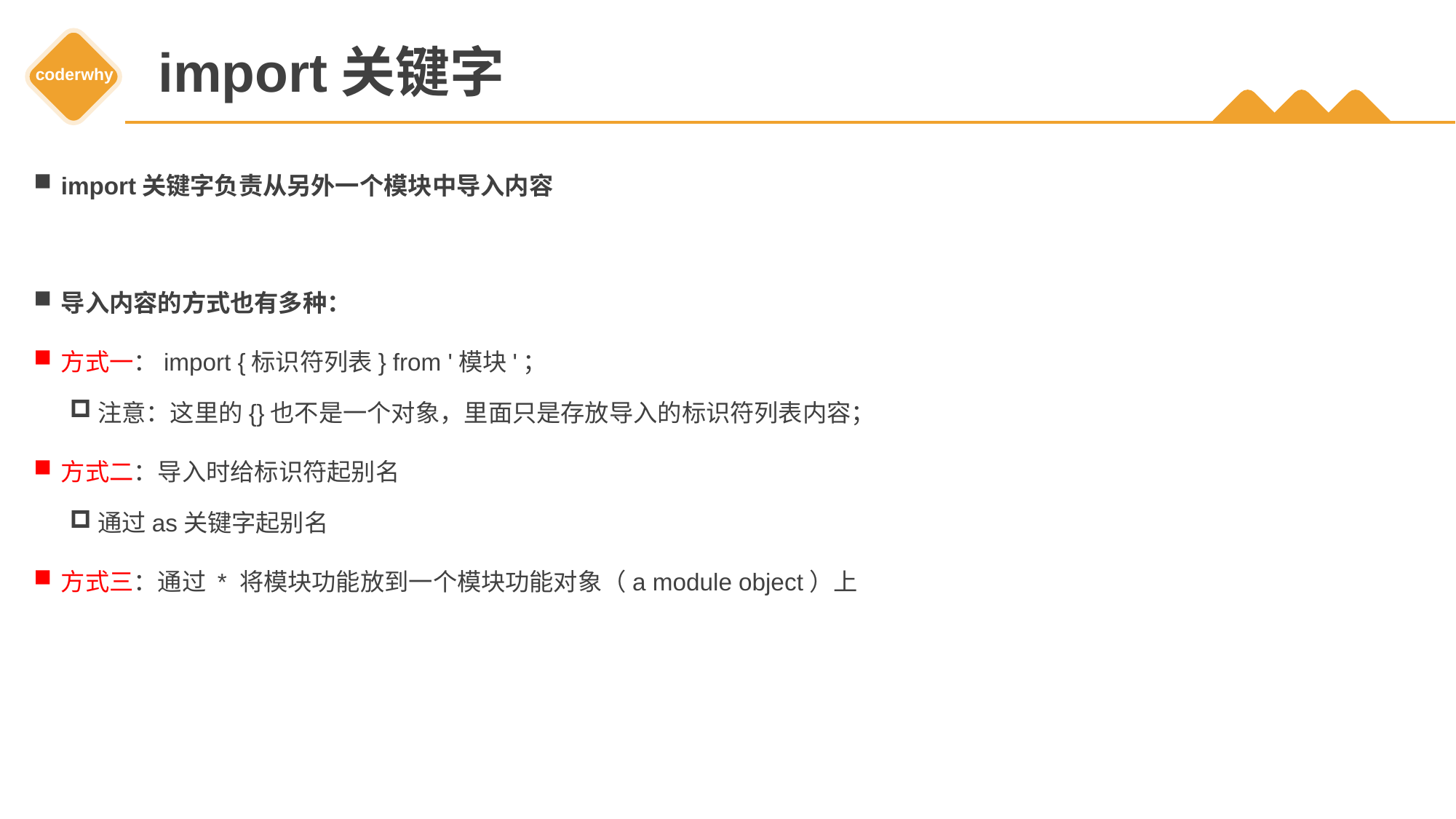

# import关键字
import关键字负责从另外一个模块中导入内容

导入内容的方式也有多种：
方式一：import {标识符列表} from '模块'；
注意：这里的{}也不是一个对象，里面只是存放导入的标识符列表内容；
方式二：导入时给标识符起别名
通过as关键字起别名
方式三：通过 * 将模块功能放到一个模块功能对象（a module object）上